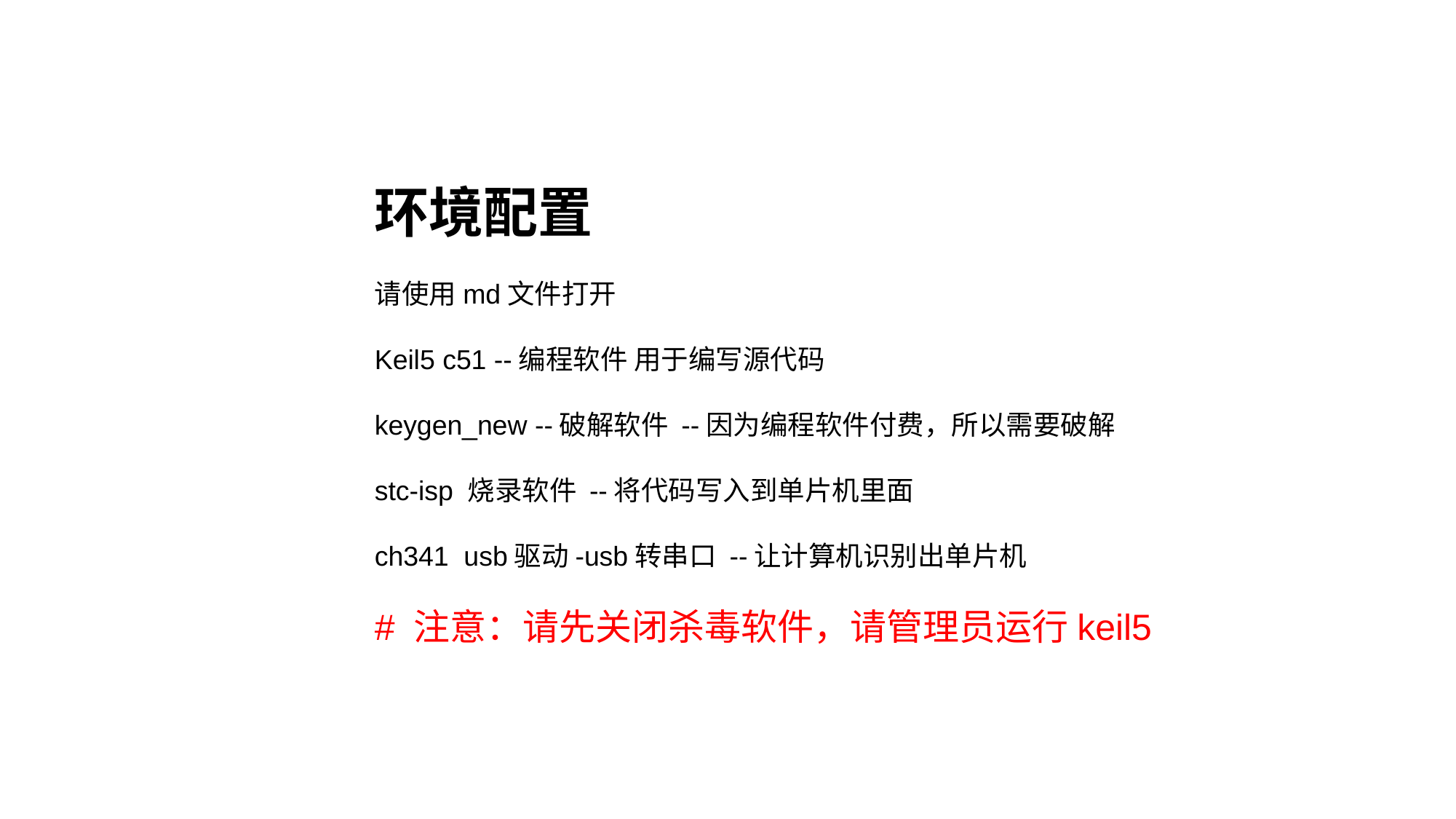

环境配置

请使用md文件打开

Keil5 c51 --编程软件 用于编写源代码

keygen_new --破解软件 --因为编程软件付费，所以需要破解

stc-isp 烧录软件 --将代码写入到单片机里面

ch341  usb驱动-usb转串口 --让计算机识别出单片机

# 注意：请先关闭杀毒软件，请管理员运行keil5